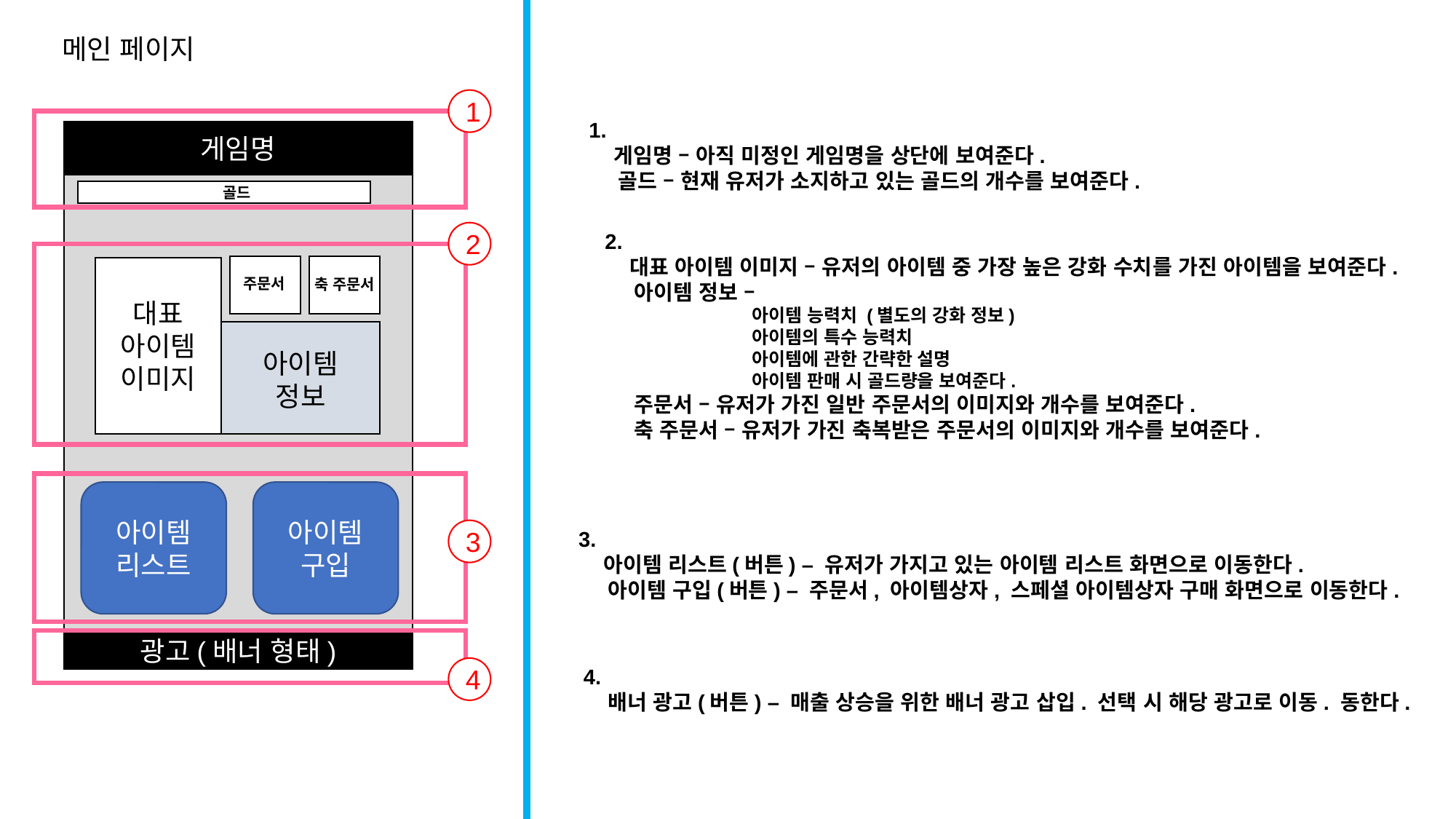

메인 페이지
1

1.
    게임명 – 아직 미정인 게임명을 상단에 보여준다.
    골드 – 현재 유저가 소지하고 있는 골드의 개수를 보여준다.
게임명

골드

2
2.
    대표 아이템 이미지 – 유저의 아이템 중 가장 높은 강화 수치를 가진 아이템을 보여준다.
    아이템 정보 –
                            아이템 능력치 (별도의 강화 정보)
                            아이템의 특수 능력치
                            아이템에 관한 간략한 설명
                            아이템 판매 시 골드량을 보여준다.
    주문서 – 유저가 가진 일반 주문서의 이미지와 개수를 보여준다.
    축 주문서 – 유저가 가진 축복받은 주문서의 이미지와 개수를 보여준다.

주문서
축 주문서
대표
아이템
이미지

아이템
정보

아이템
리스트
아이템
구입
3
3.
    아이템 리스트(버튼) – 유저가 가지고 있는 아이템 리스트 화면으로 이동한다.
    아이템 구입(버튼) – 주문서, 아이템상자, 스페셜 아이템상자 구매 화면으로 이동한다.

광고(배너 형태)
4
4.
    배너 광고(버튼) – 매출 상승을 위한 배너 광고 삽입. 선택 시 해당 광고로 이동. 동한다.